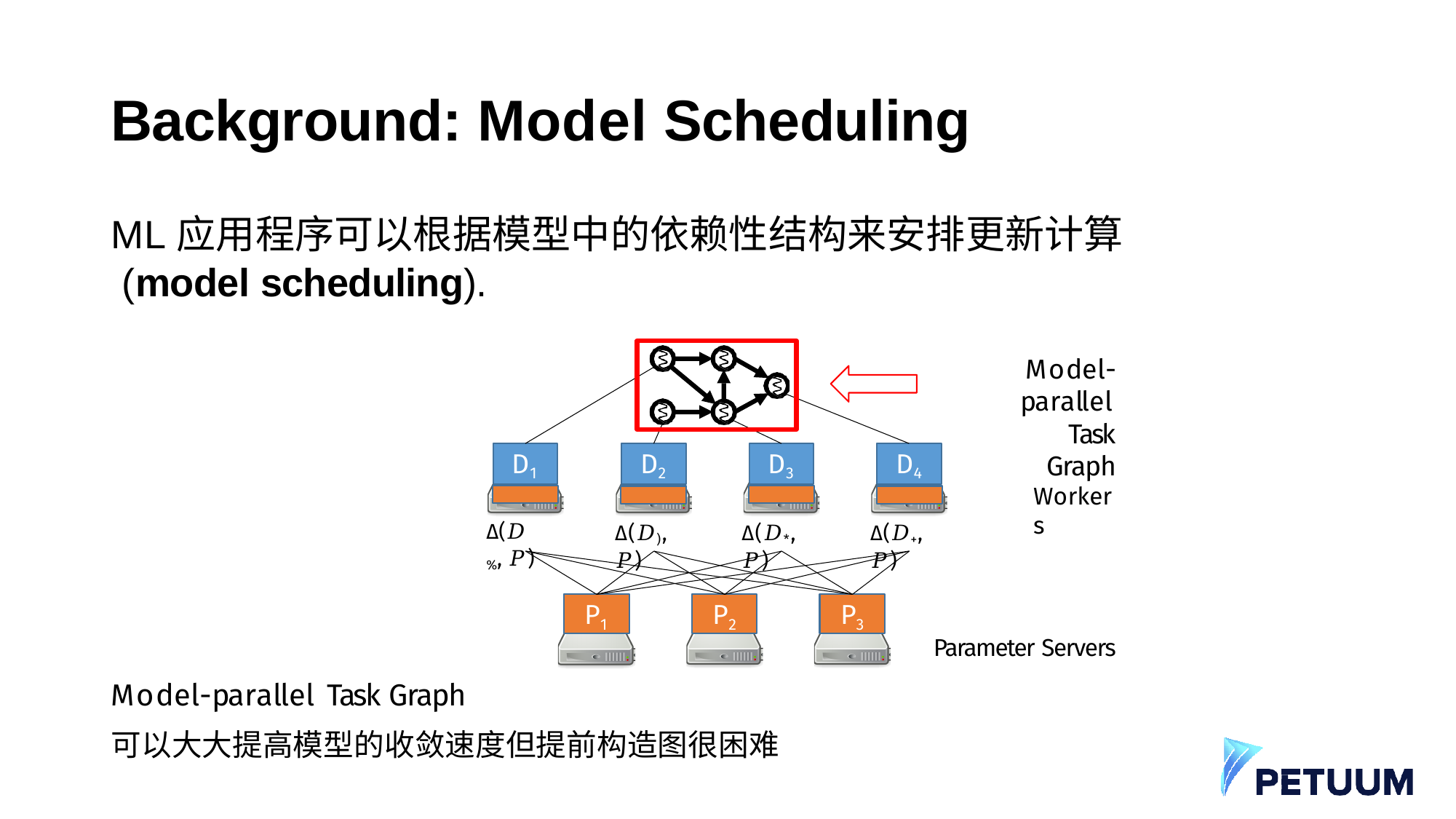

# Background: Model Scheduling
ML应用程序可以根据模型中的依赖性结构来安排更新计算
 (model scheduling).

Model-parallel  Task Graph

D1
D2
D3
D4
Workers

∆(𝐷%, 𝑃)
∆(𝐷), 𝑃)
∆(𝐷*, 𝑃)
∆(𝐷+, 𝑃)

P1
P2
P3

Parameter Servers
Model-parallel  Task Graph
可以大大提高模型的收敛速度但提前构造图很困难